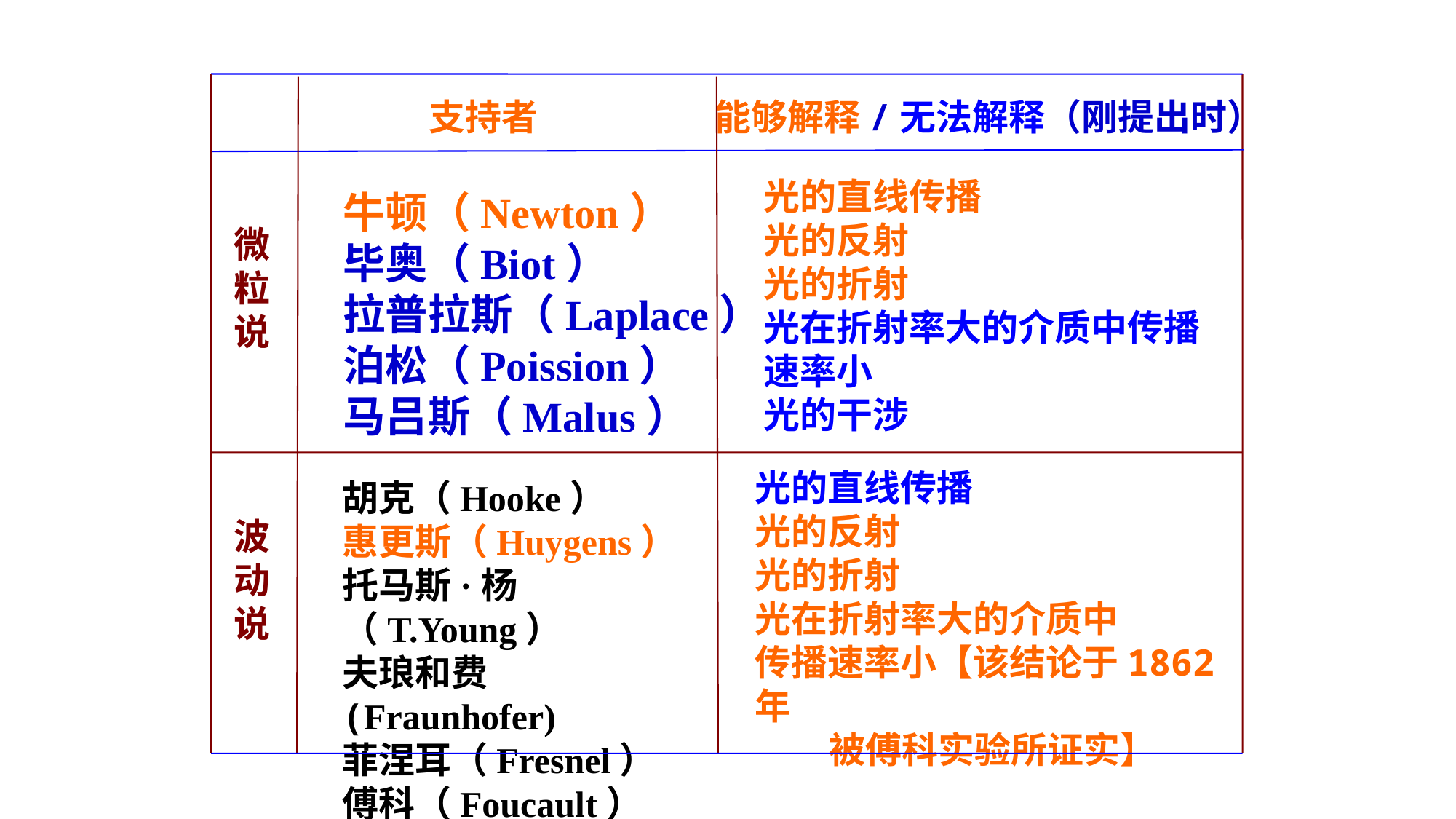

支持者
能够解释/无法解释（刚提出时）
光的直线传播
光的反射
光的折射
光在折射率大的介质中传播
速率小
光的干涉
牛顿（Newton）
毕奥（Biot）
拉普拉斯（Laplace）
泊松（Poission）
马吕斯（Malus）
微粒说
光的直线传播
光的反射
光的折射
光在折射率大的介质中
传播速率小【该结论于1862年
        被傅科实验所证实】
胡克（Hooke）
惠更斯（Huygens）
托马斯·杨（T.Young）
夫琅和费(Fraunhofer)
菲涅耳（Fresnel）
傅科（Foucault）
波动说